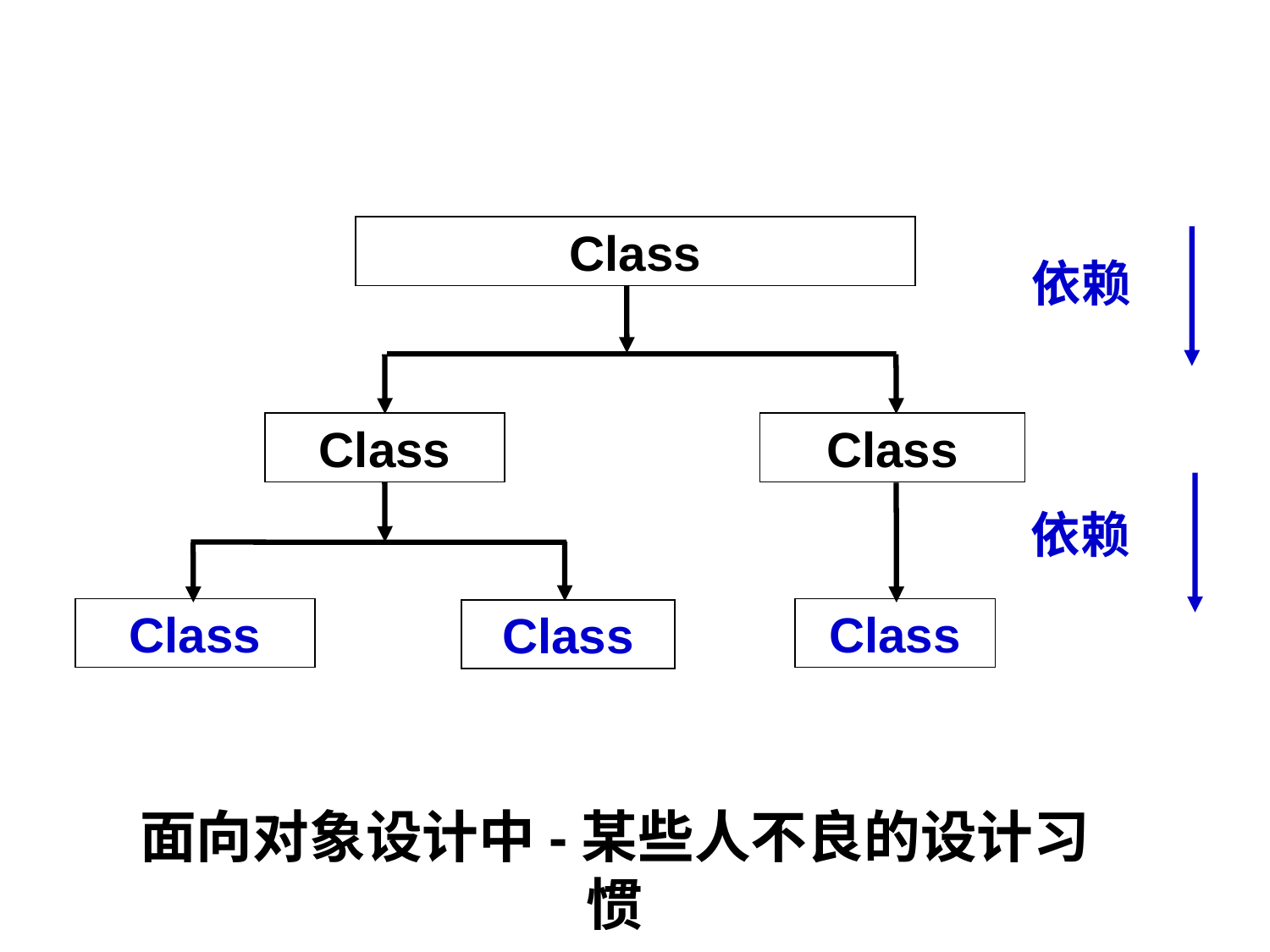

Class

依赖

Class
Class

依赖

Class
Class
Class
面向对象设计中-某些人不良的设计习惯